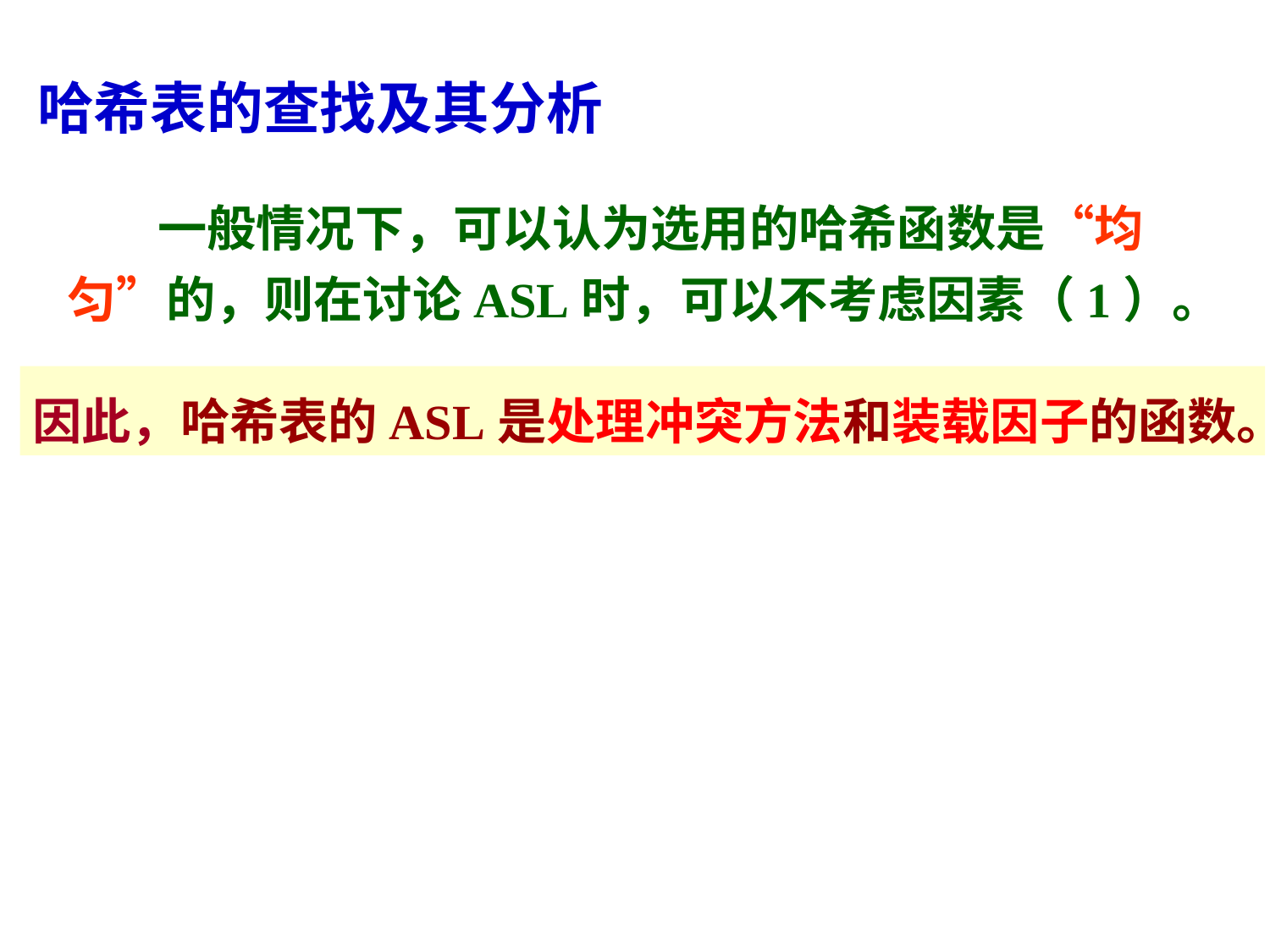

哈希表的查找及其分析
       一般情况下，可以认为选用的哈希函数是“均匀”的，则在讨论ASL时，可以不考虑因素（1）。
因此，哈希表的ASL是处理冲突方法和装载因子的函数。